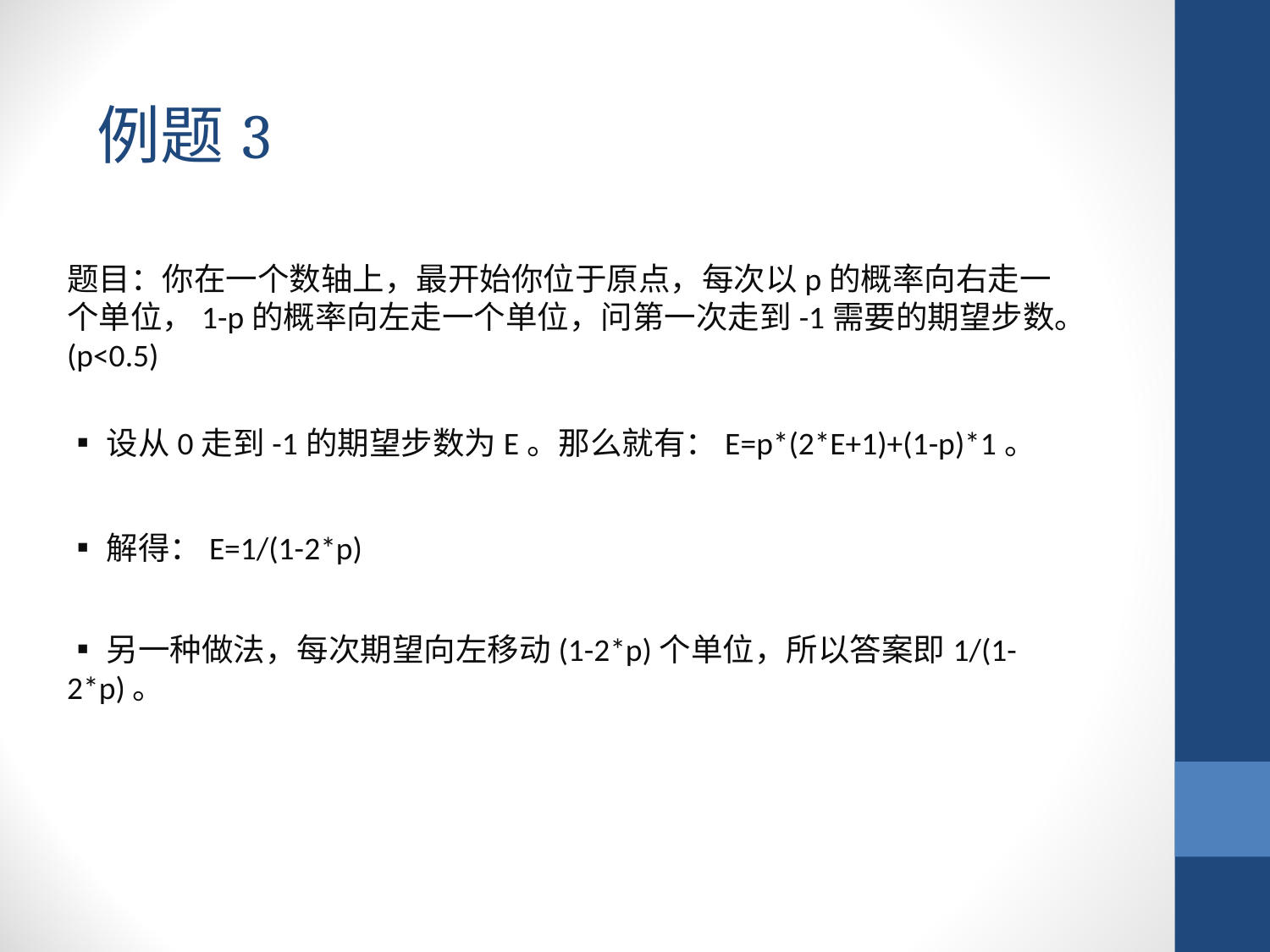

例题3
题目：你在一个数轴上，最开始你位于原点，每次以p的概率向右走一个单位，1-p的概率向左走一个单位，问第一次走到-1需要的期望步数。(p<0.5)
▪设从0走到-1的期望步数为E。那么就有：E=p*(2*E+1)+(1-p)*1。
▪解得：E=1/(1-2*p)
▪另一种做法，每次期望向左移动(1-2*p)个单位，所以答案即1/(1-2*p)。